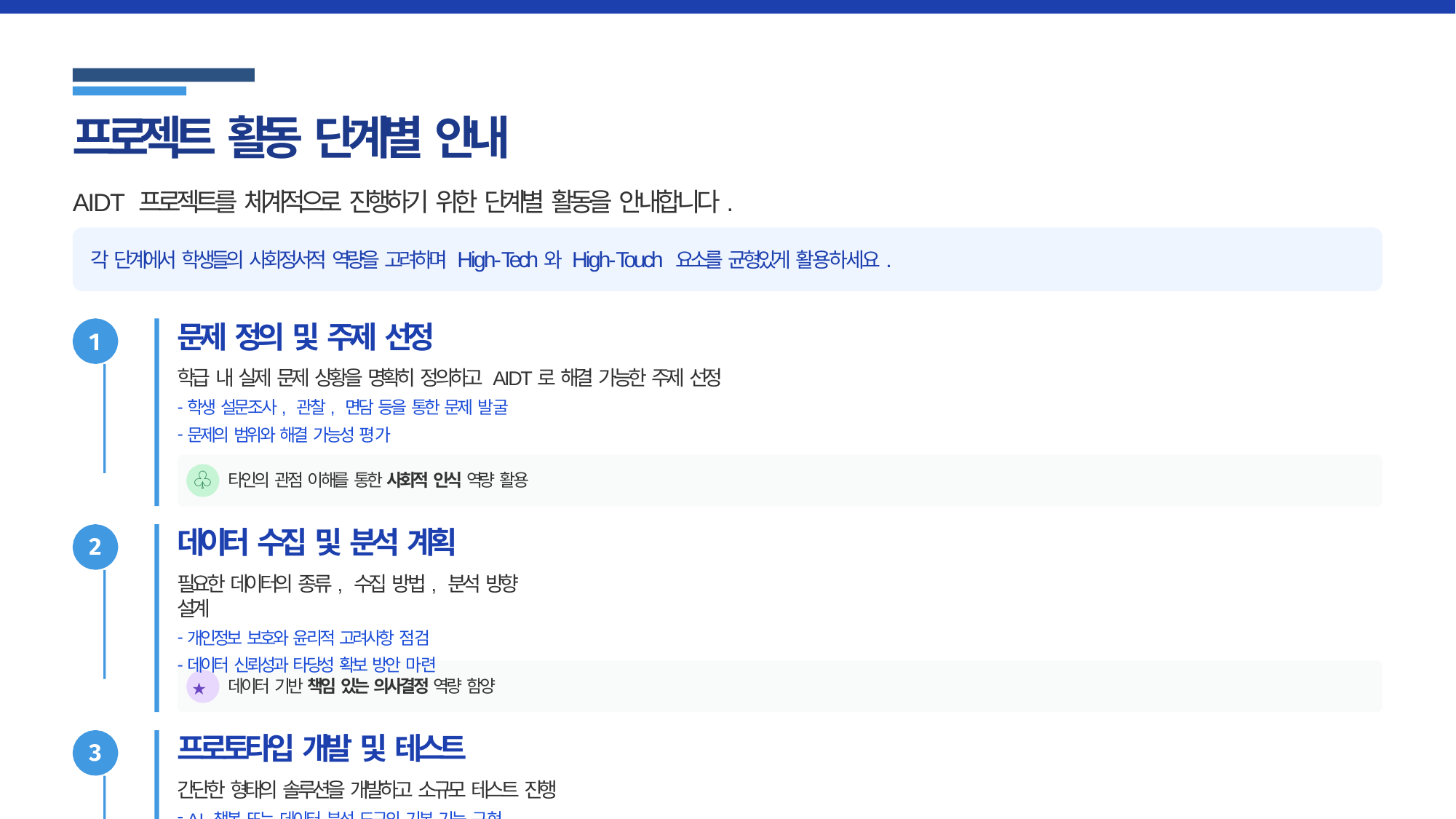

# 프로젝트 활동 단계별 안내
AIDT 프로젝트를 체계적으로 진행하기 위한 단계별 활동을 안내합니다.
각 단계에서 학생들의 사회정서적 역량을 고려하며 High-Tech와 High-Touch 요소를 균형있게 활용하세요.

문제 정의 및 주제 선정
학급 내 실제 문제 상황을 명확히 정의하고 AIDT로 해결 가능한 주제 선정
학생 설문조사, 관찰, 면담 등을 통한 문제 발굴
문제의 범위와 해결 가능성 평가

1

♧
타인의 관점 이해를 통한 사회적 인식 역량 활용
데이터 수집 및 분석 계획
필요한 데이터의 종류, 수집 방법, 분석 방향 설계
개인정보 보호와 윤리적 고려사항 점검
데이터 신뢰성과 타당성 확보 방안 마련

2

★
데이터 기반 책임 있는 의사결정 역량 함양
프로토타입 개발 및 테스트
간단한 형태의 솔루션을 개발하고 소규모 테스트 진행
AI 챗봇 또는 데이터 분석 도구의 기본 기능 구현
학생 피드백을 통한 개선점 도출

3

♤
협업을 통한 관계 기술 역량 개발
확장 및 적용
개선된 솔루션을 학급 전체 또는 학교 단위로 확대 적용
운영 계획과 지속 가능성 검토
성과 측정 및 평가 방법 수립

4
♧	★ 사회적 인식과 책임 있는 의사결정 역량 통합 적용

단계별 유의사항
각 단계에서 학생들의 적극적 참여와 의견 반영 기회 보장 (High-Touch)
기술적 도구와 데이터는 교육적 목표 달성을 위한 수단으로 활용 (High-Tech)
프로젝트 전 과정에서 SEL 역량 요소가 자연스럽게 통합되도록 설계

AIDT 사례 체험으로 이해하는 HTHT×SEL
7